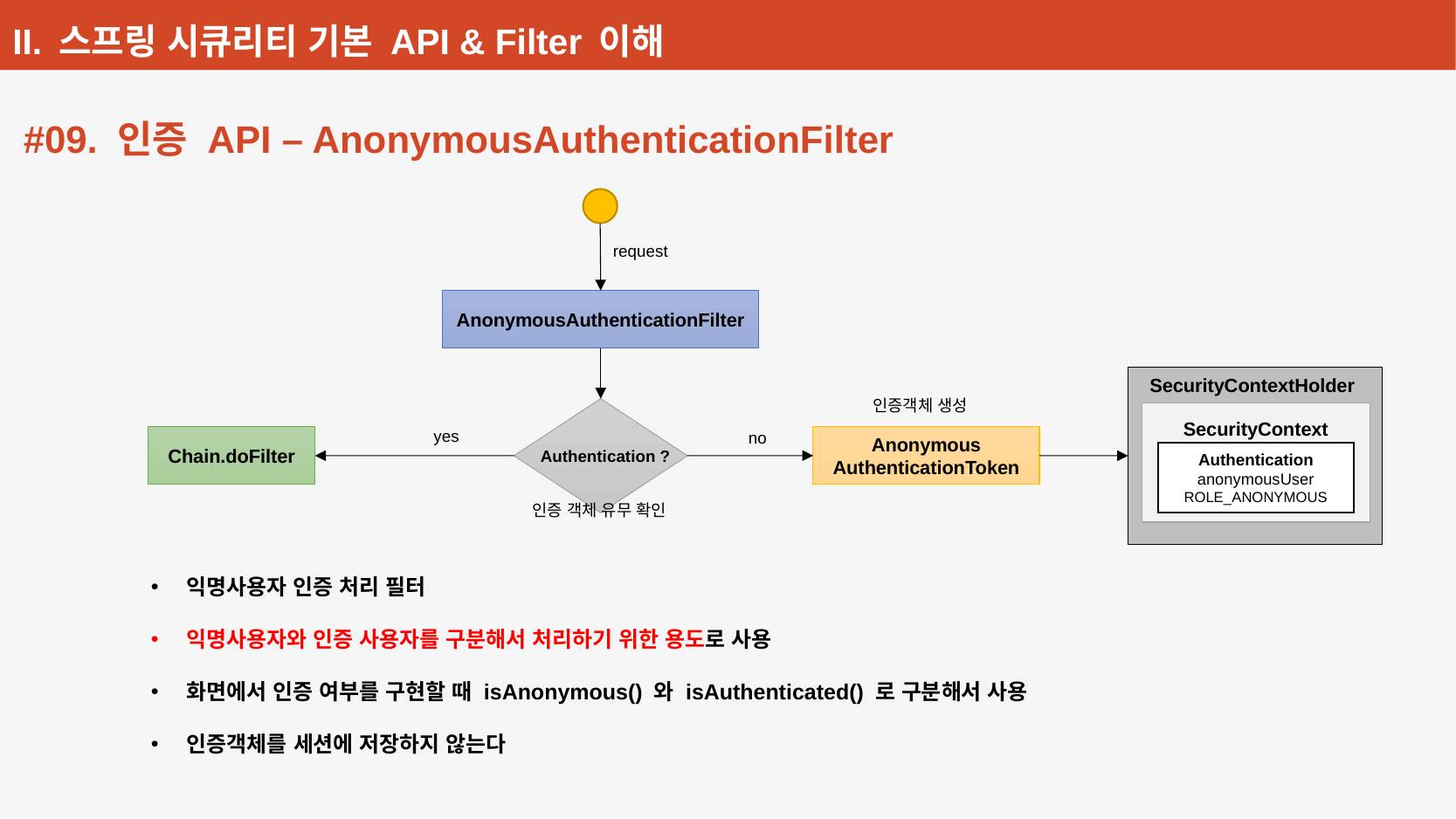

#09. 인증 API – AnonymousAuthenticationFilter

request
AnonymousAuthenticationFilter
SecurityContextHolder

인증객체 생성

SecurityContext

yes
no
Chain.doFilter
Anonymous
AuthenticationToken
Authentication ?
Authentication
anonymousUser ROLE_ANONYMOUS
인증 객체 유무 확인
익명사용자 인증 처리 필터
익명사용자와 인증 사용자를 구분해서 처리하기 위한 용도로 사용
화면에서 인증 여부를 구현할 때 isAnonymous() 와 isAuthenticated() 로 구분해서 사용
인증객체를 세션에 저장하지 않는다